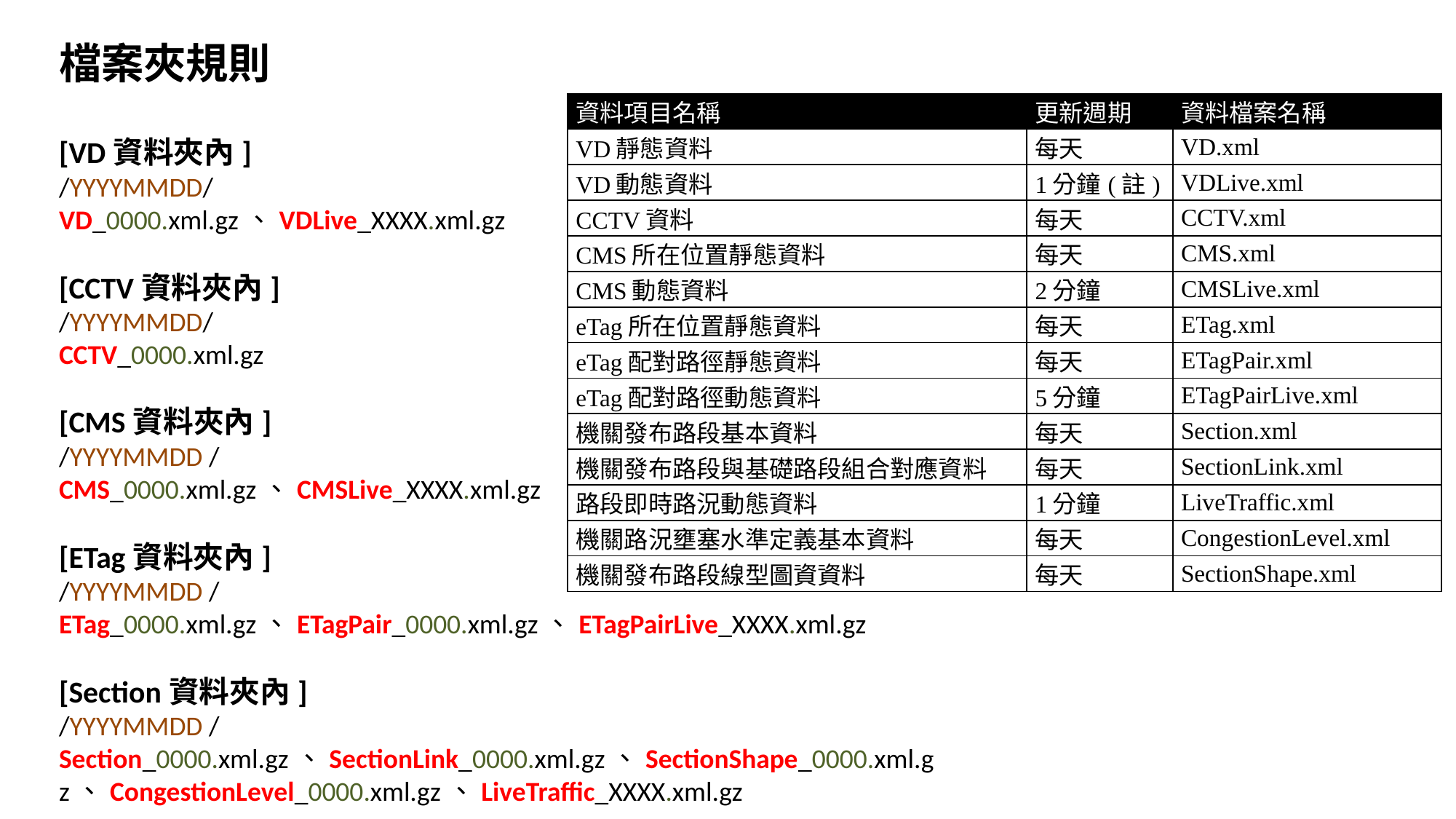

檔案夾規則
| 資料項目名稱 | 更新週期 | 資料檔案名稱 |
| --- | --- | --- |
| VD靜態資料 | 每天 | VD.xml |
| VD動態資料 | 1分鐘(註) | VDLive.xml |
| CCTV資料 | 每天 | CCTV.xml |
| CMS所在位置靜態資料 | 每天 | CMS.xml |
| CMS動態資料 | 2分鐘 | CMSLive.xml |
| eTag所在位置靜態資料 | 每天 | ETag.xml |
| eTag配對路徑靜態資料 | 每天 | ETagPair.xml |
| eTag配對路徑動態資料 | 5分鐘 | ETagPairLive.xml |
| 機關發布路段基本資料 | 每天 | Section.xml |
| 機關發布路段與基礎路段組合對應資料 | 每天 | SectionLink.xml |
| 路段即時路況動態資料 | 1分鐘 | LiveTraffic.xml |
| 機關路況壅塞水準定義基本資料 | 每天 | CongestionLevel.xml |
| 機關發布路段線型圖資資料 | 每天 | SectionShape.xml |
[VD資料夾內]
/YYYYMMDD/
VD_0000.xml.gz、VDLive_XXXX.xml.gz
[CCTV資料夾內]
/YYYYMMDD/
CCTV_0000.xml.gz

[CMS資料夾內]
/YYYYMMDD /
CMS_0000.xml.gz、CMSLive_XXXX.xml.gz

[ETag資料夾內]
/YYYYMMDD /
ETag_0000.xml.gz、ETagPair_0000.xml.gz、ETagPairLive_XXXX.xml.gz

[Section資料夾內]
/YYYYMMDD /
Section_0000.xml.gz、SectionLink_0000.xml.gz、SectionShape_0000.xml.gz、CongestionLevel_0000.xml.gz、LiveTraffic_XXXX.xml.gz